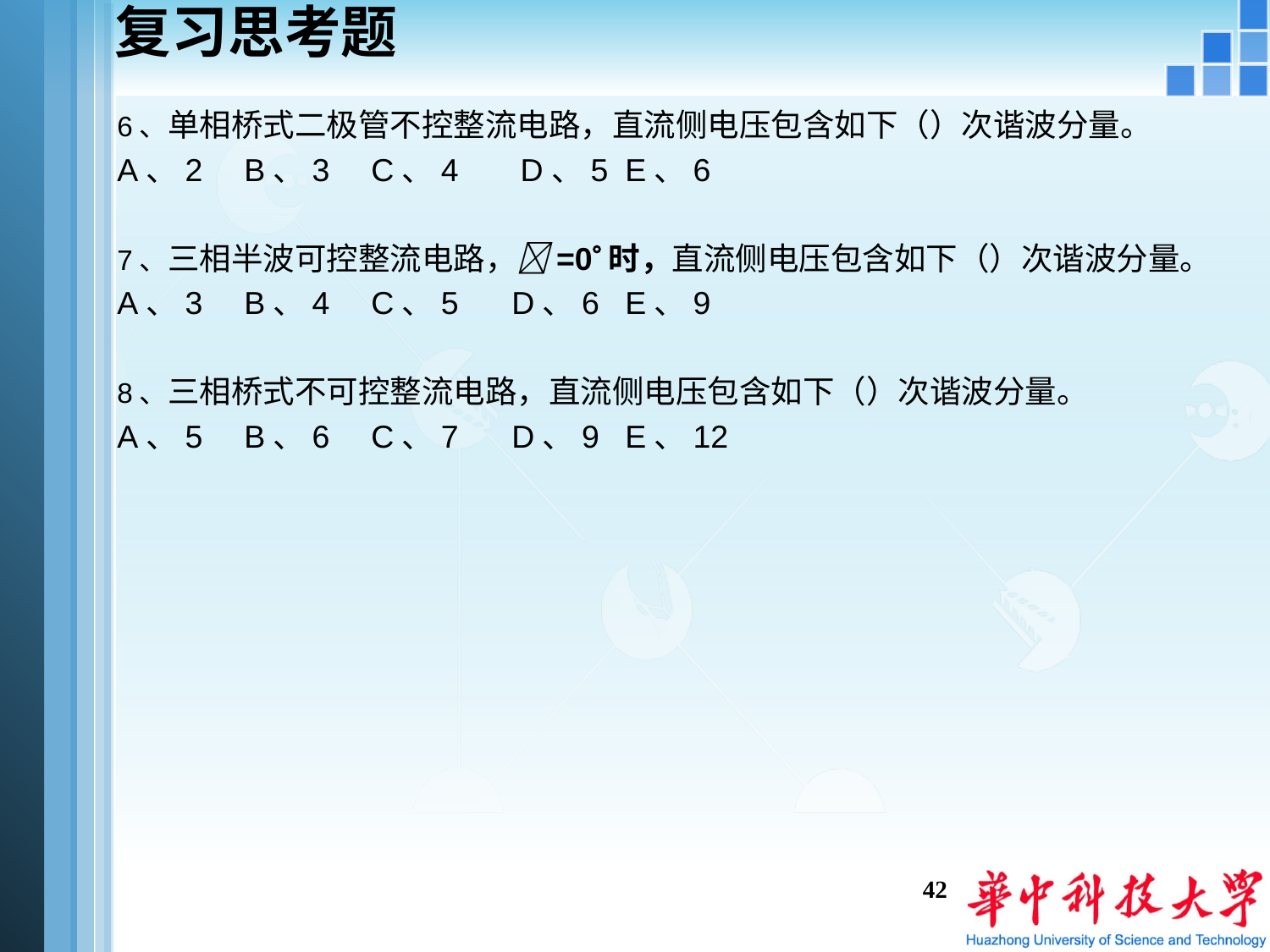

# 复习思考题
6、单相桥式二极管不控整流电路，直流侧电压包含如下（）次谐波分量。
A、2	B、3 	C、4       D、5	E、6

7、三相半波可控整流电路，α=0°时，直流侧电压包含如下（）次谐波分量。
A、3	B、4 	C、5      D、6	E、9

8、三相桥式不可控整流电路，直流侧电压包含如下（）次谐波分量。
A、5	B、6 	C、7      D、9	E、12

42